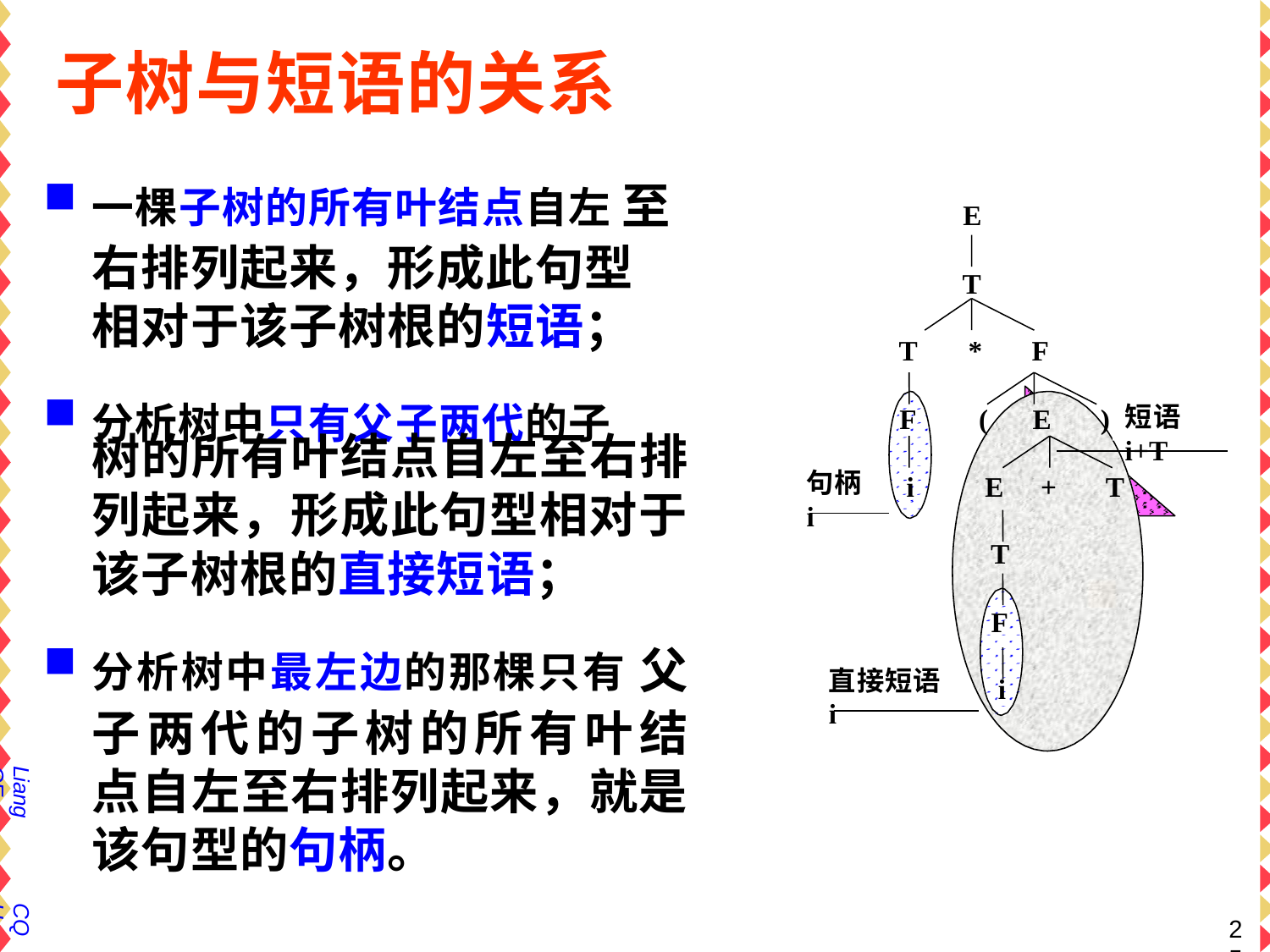

# 子树与短语的关系
一棵子树的所有叶结点自左 至右排列起来，形成此句型
E

T
相对于该子树根的短语；
分析树中只有父子两代的子

T	*	F

短语i+T
F
(	E	)
树的所有叶结点自左至右排 列起来，形成此句型相对于 该子树根的直接短语；
分析树中最左边的那棵只有 父子两代的子树的所有叶结 点自左至右排列起来，就是 该句型的句柄。

句柄i
i
E	+	T

T

F

直接短语 i
i

Liang GE
CQU
25